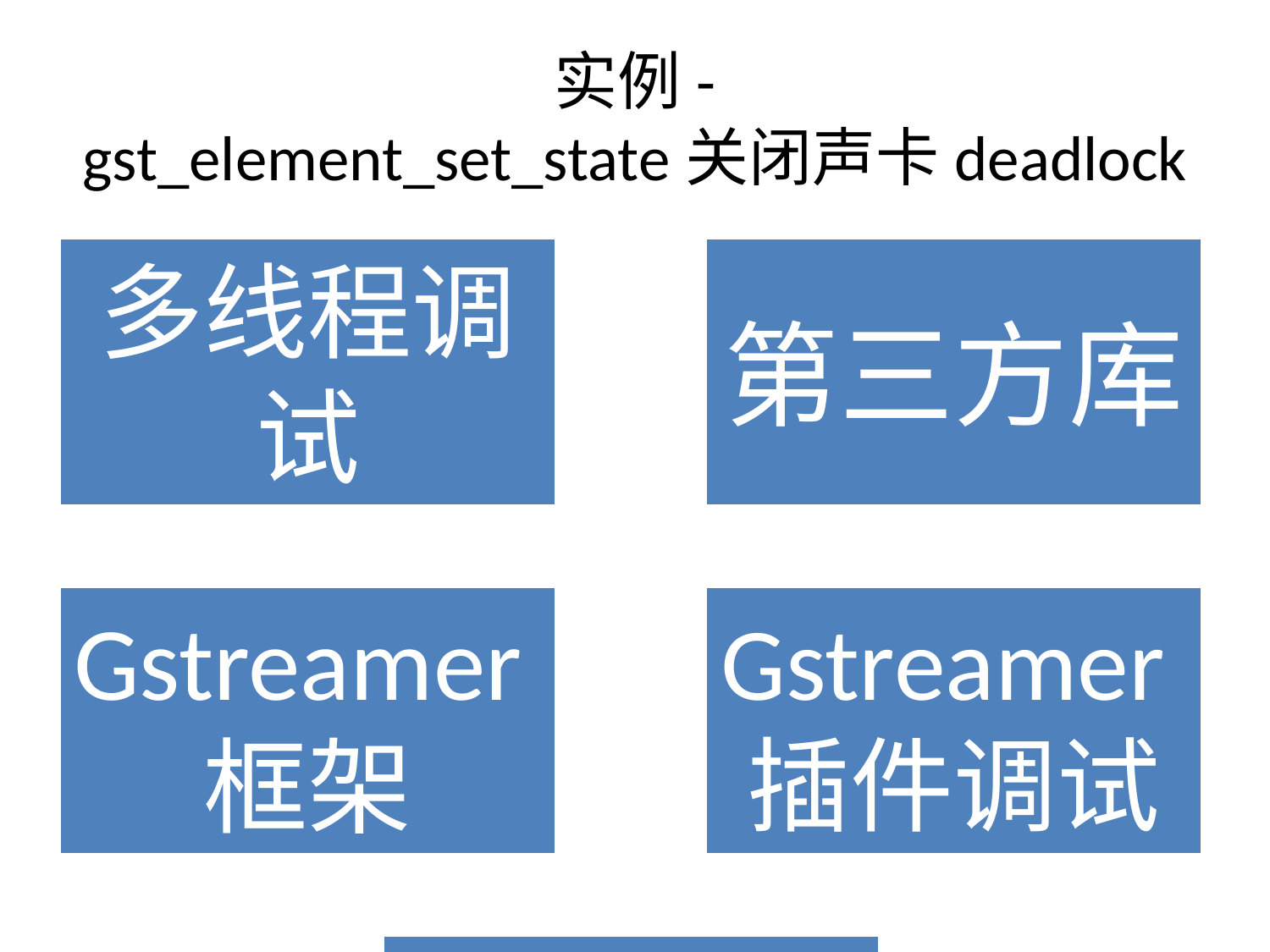

# 实例- gst_element_set_state关闭声卡deadlock
多线程调试
第三方库
Gstreamer框架
Gstreamer插件调试